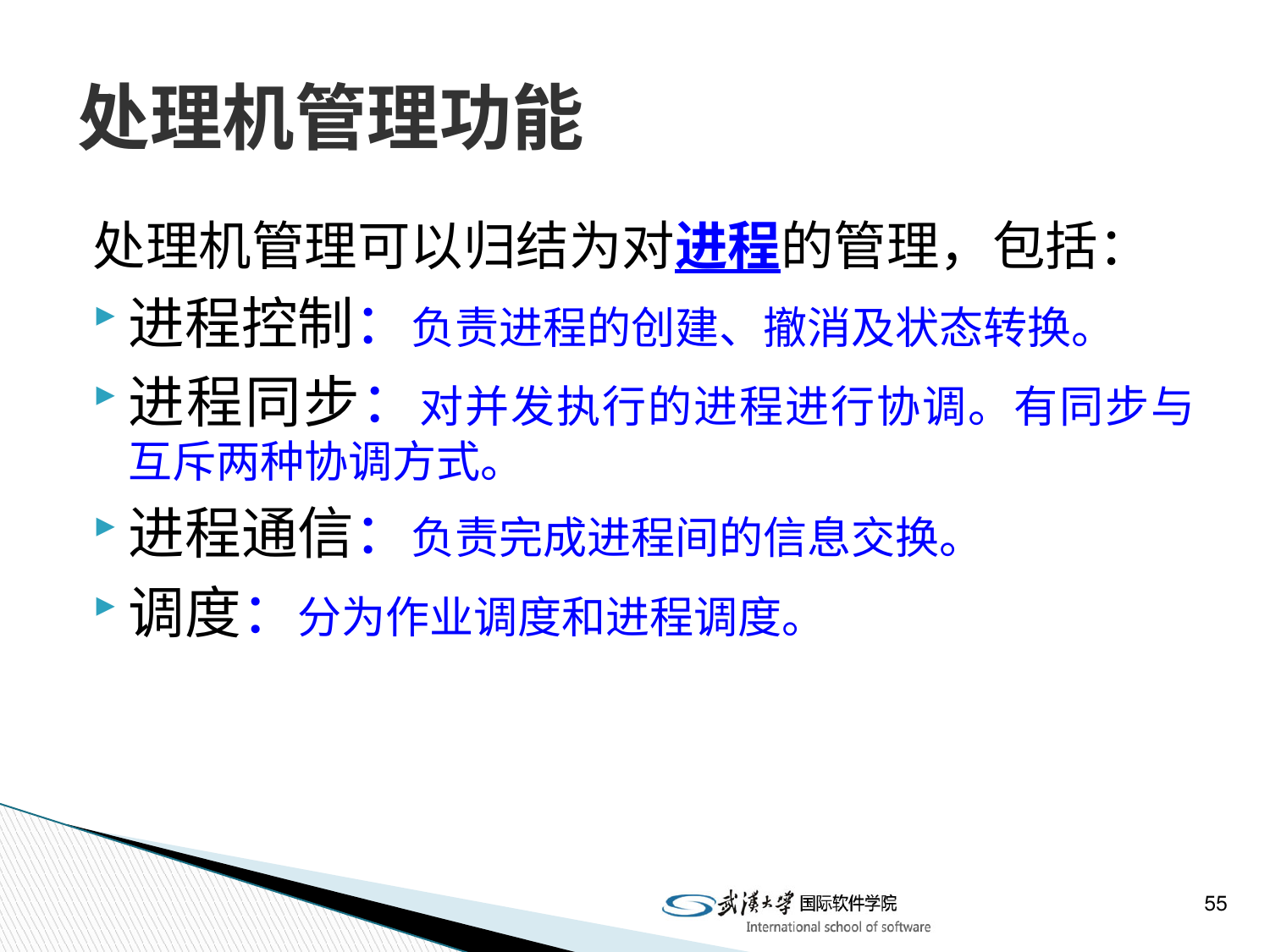

# 处理机管理功能
处理机管理可以归结为对进程的管理，包括：
进程控制：负责进程的创建、撤消及状态转换。
进程同步：对并发执行的进程进行协调。有同步与互斥两种协调方式。
进程通信：负责完成进程间的信息交换。
调度：分为作业调度和进程调度。